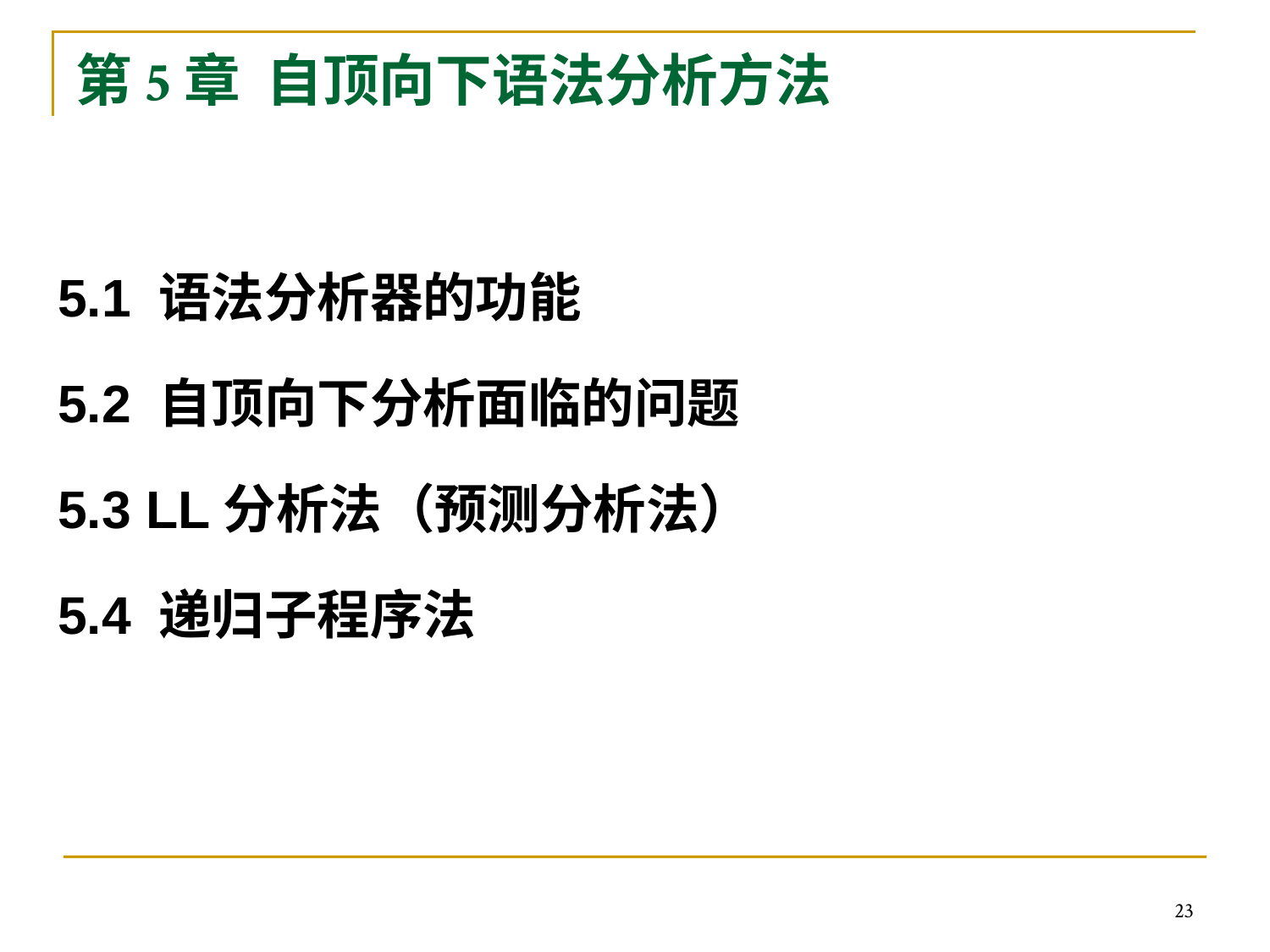

第5章  自顶向下语法分析方法
#
5.1 语法分析器的功能
5.2 自顶向下分析面临的问题
5.3 LL分析法（预测分析法）
5.4 递归子程序法
23